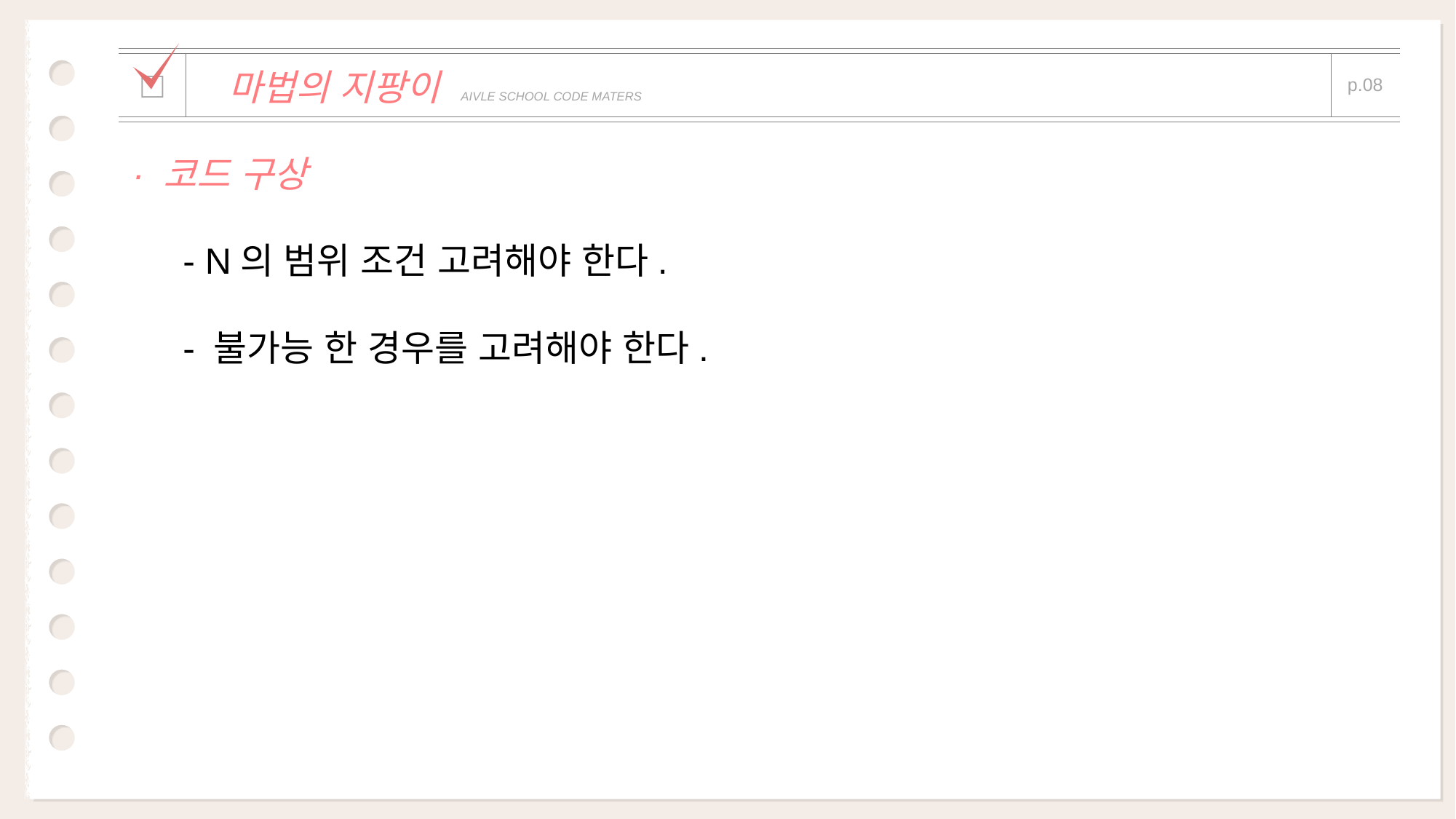

|  |  |  |
| --- | --- | --- |
| □ | 마법의 지팡이 AIVLE SCHOOL CODE MATERS | p.08 |
|  |  |  |
· 코드 구상
- N의 범위 조건 고려해야 한다.

- 불가능 한 경우를 고려해야 한다.